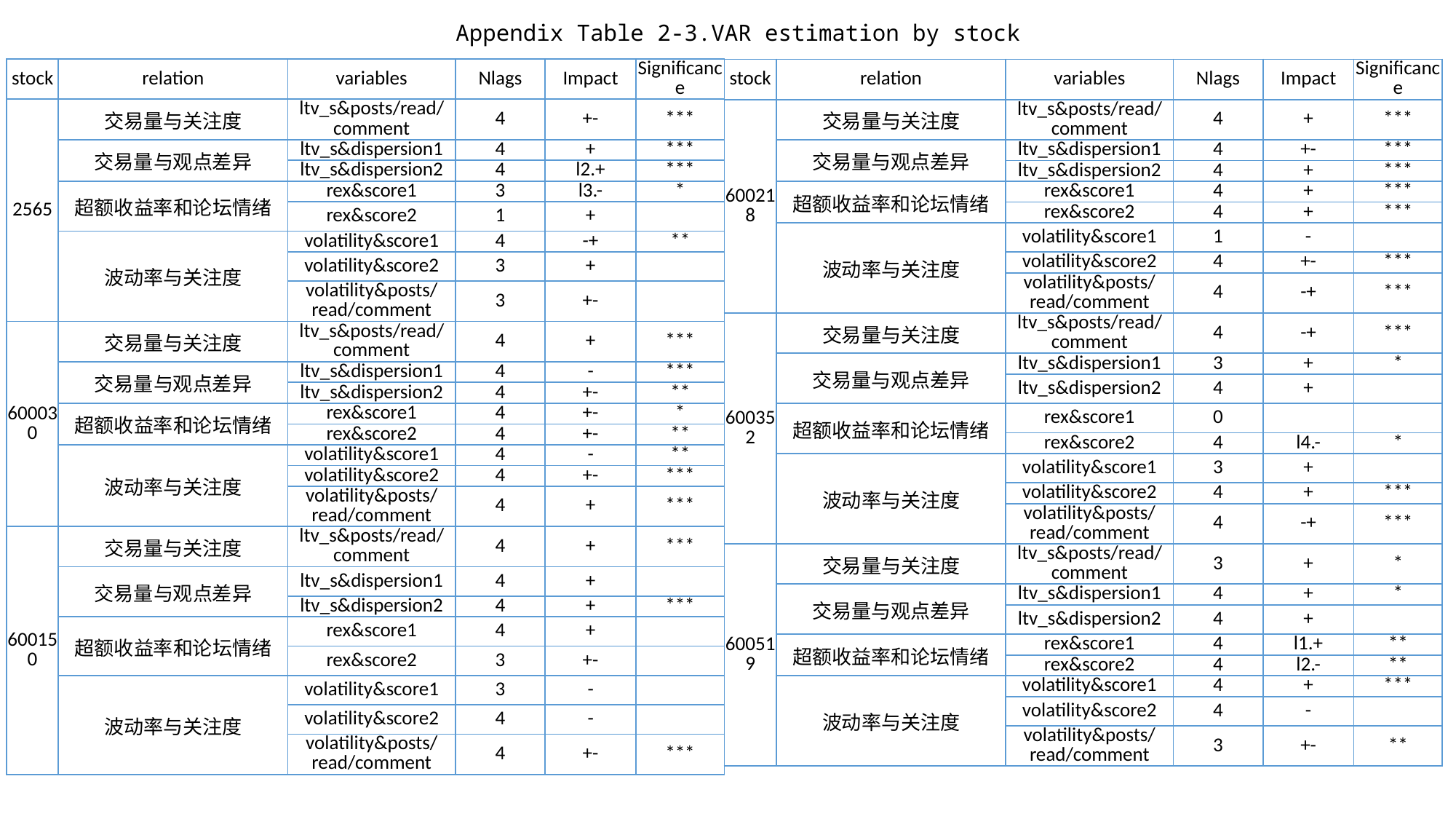

Appendix Table 2-3.VAR estimation by stock
| stock | relation | variables | Nlags | Impact | Significance |
| --- | --- | --- | --- | --- | --- |
| 2565 | 交易量与关注度 | ltv\_s&posts/read/comment | 4 | +- | \*\*\* |
|  | 交易量与观点差异 | ltv\_s&dispersion1 | 4 | + | \*\*\* |
|  |  | ltv\_s&dispersion2 | 4 | l2.+ | \*\*\* |
|  | 超额收益率和论坛情绪 | rex&score1 | 3 | l3.- | \* |
|  |  | rex&score2 | 1 | + |  |
|  | 波动率与关注度 | volatility&score1 | 4 | -+ | \*\* |
|  |  | volatility&score2 | 3 | + |  |
|  |  | volatility&posts/read/comment | 3 | +- |  |
| 600030 | 交易量与关注度 | ltv\_s&posts/read/comment | 4 | + | \*\*\* |
|  | 交易量与观点差异 | ltv\_s&dispersion1 | 4 | - | \*\*\* |
|  |  | ltv\_s&dispersion2 | 4 | +- | \*\* |
|  | 超额收益率和论坛情绪 | rex&score1 | 4 | +- | \* |
|  |  | rex&score2 | 4 | +- | \*\* |
|  | 波动率与关注度 | volatility&score1 | 4 | - | \*\* |
|  |  | volatility&score2 | 4 | +- | \*\*\* |
|  |  | volatility&posts/read/comment | 4 | + | \*\*\* |
| 600150 | 交易量与关注度 | ltv\_s&posts/read/comment | 4 | + | \*\*\* |
|  | 交易量与观点差异 | ltv\_s&dispersion1 | 4 | + |  |
|  |  | ltv\_s&dispersion2 | 4 | + | \*\*\* |
|  | 超额收益率和论坛情绪 | rex&score1 | 4 | + |  |
|  |  | rex&score2 | 3 | +- |  |
|  | 波动率与关注度 | volatility&score1 | 3 | - |  |
|  |  | volatility&score2 | 4 | - |  |
|  |  | volatility&posts/read/comment | 4 | +- | \*\*\* |
| stock | relation | variables | Nlags | Impact | Significance |
| --- | --- | --- | --- | --- | --- |
| 600218 | 交易量与关注度 | ltv\_s&posts/read/comment | 4 | + | \*\*\* |
|  | 交易量与观点差异 | ltv\_s&dispersion1 | 4 | +- | \*\*\* |
|  |  | ltv\_s&dispersion2 | 4 | + | \*\*\* |
|  | 超额收益率和论坛情绪 | rex&score1 | 4 | + | \*\*\* |
|  |  | rex&score2 | 4 | + | \*\*\* |
|  | 波动率与关注度 | volatility&score1 | 1 | - |  |
|  |  | volatility&score2 | 4 | +- | \*\*\* |
|  |  | volatility&posts/read/comment | 4 | -+ | \*\*\* |
| 600352 | 交易量与关注度 | ltv\_s&posts/read/comment | 4 | -+ | \*\*\* |
|  | 交易量与观点差异 | ltv\_s&dispersion1 | 3 | + | \* |
|  |  | ltv\_s&dispersion2 | 4 | + |  |
|  | 超额收益率和论坛情绪 | rex&score1 | 0 |  |  |
|  |  | rex&score2 | 4 | l4.- | \* |
|  | 波动率与关注度 | volatility&score1 | 3 | + |  |
|  |  | volatility&score2 | 4 | + | \*\*\* |
|  |  | volatility&posts/read/comment | 4 | -+ | \*\*\* |
| 600519 | 交易量与关注度 | ltv\_s&posts/read/comment | 3 | + | \* |
|  | 交易量与观点差异 | ltv\_s&dispersion1 | 4 | + | \* |
|  |  | ltv\_s&dispersion2 | 4 | + |  |
|  | 超额收益率和论坛情绪 | rex&score1 | 4 | l1.+ | \*\* |
|  |  | rex&score2 | 4 | l2.- | \*\* |
|  | 波动率与关注度 | volatility&score1 | 4 | + | \*\*\* |
|  |  | volatility&score2 | 4 | - |  |
|  |  | volatility&posts/read/comment | 3 | +- | \*\* |